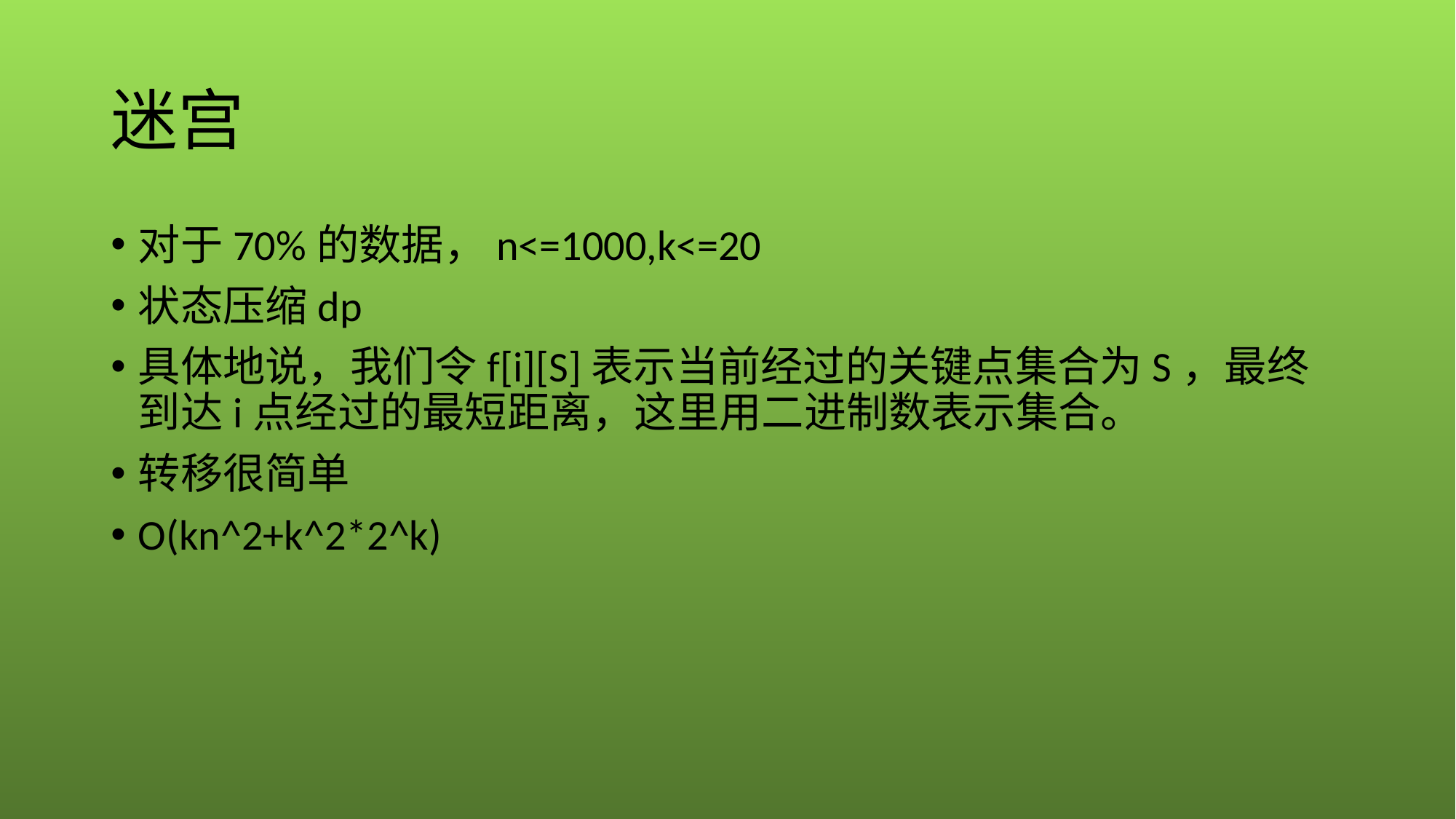

# 迷宫
对于70%的数据，n<=1000,k<=20
状态压缩dp
具体地说，我们令f[i][S]表示当前经过的关键点集合为S，最终到达i点经过的最短距离，这里用二进制数表示集合。
转移很简单
O(kn^2+k^2*2^k)